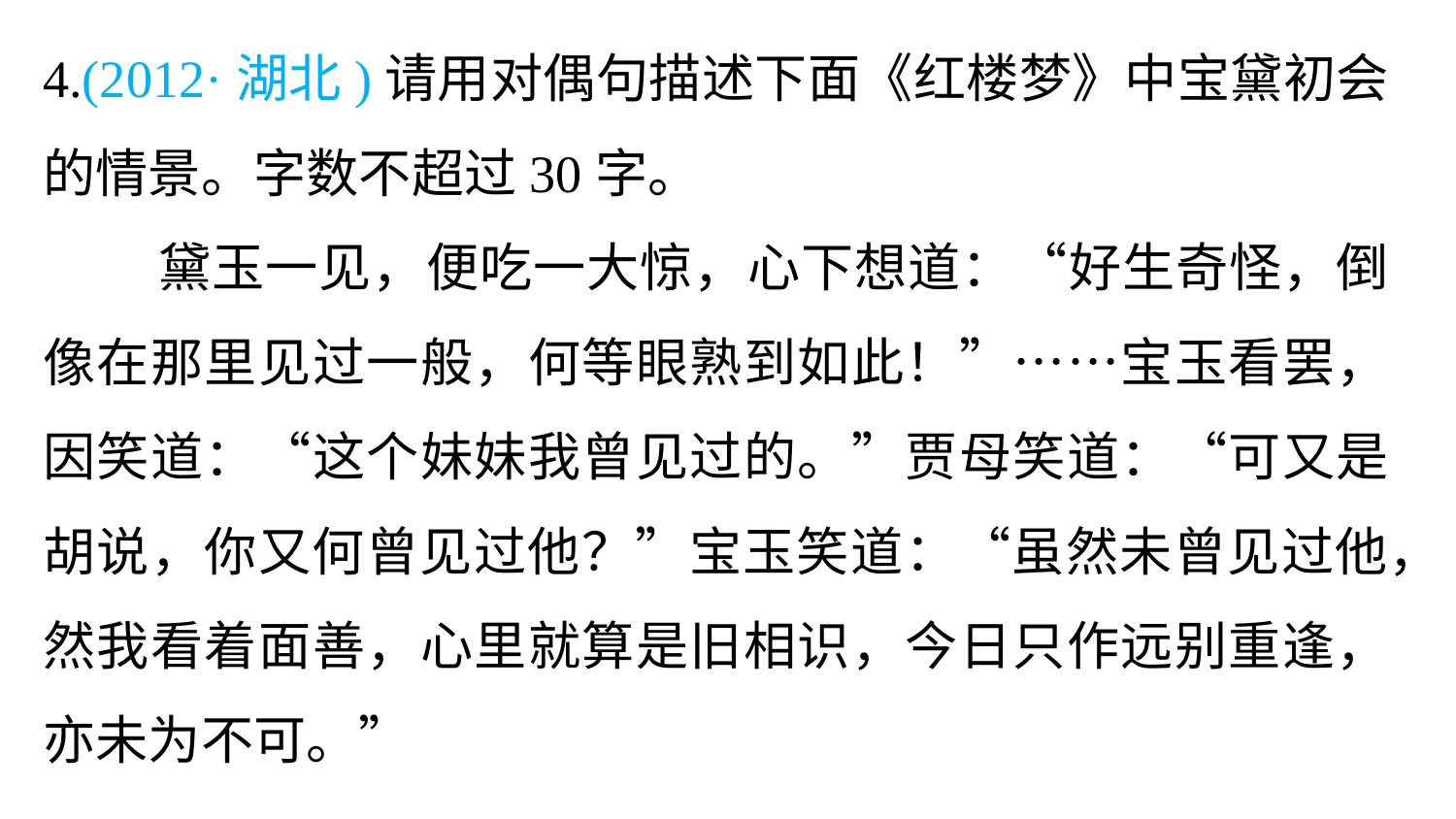

4.(2012·湖北)请用对偶句描述下面《红楼梦》中宝黛初会的情景。字数不超过30字。
        黛玉一见，便吃一大惊，心下想道：“好生奇怪，倒像在那里见过一般，何等眼熟到如此！”……宝玉看罢，因笑道：“这个妹妹我曾见过的。”贾母笑道：“可又是胡说，你又何曾见过他？”宝玉笑道：“虽然未曾见过他，然我看着面善，心里就算是旧相识，今日只作远别重逢，亦未为不可。”